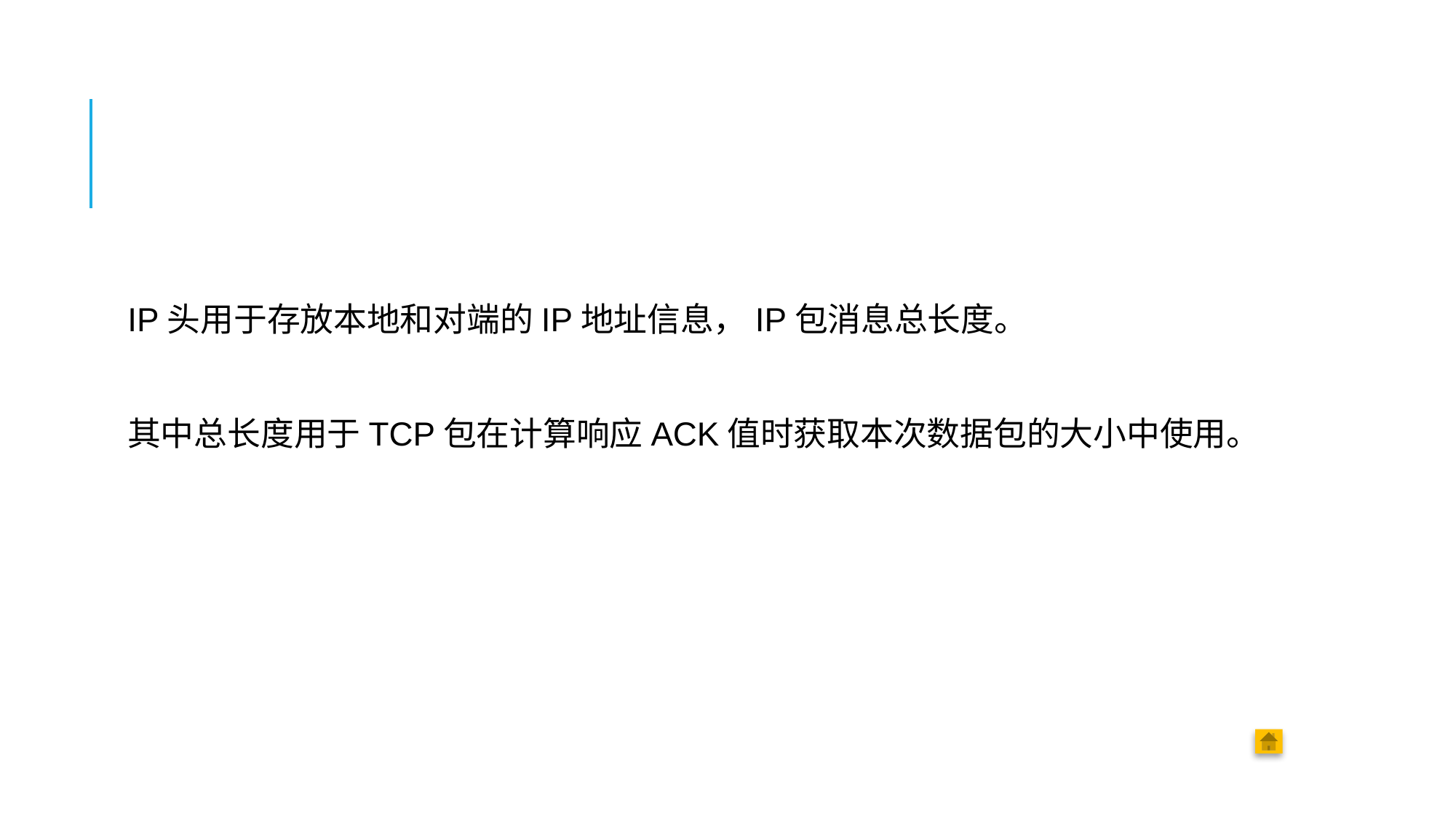

IP头用于存放本地和对端的IP地址信息，IP包消息总长度。

其中总长度用于TCP包在计算响应ACK值时获取本次数据包的大小中使用。